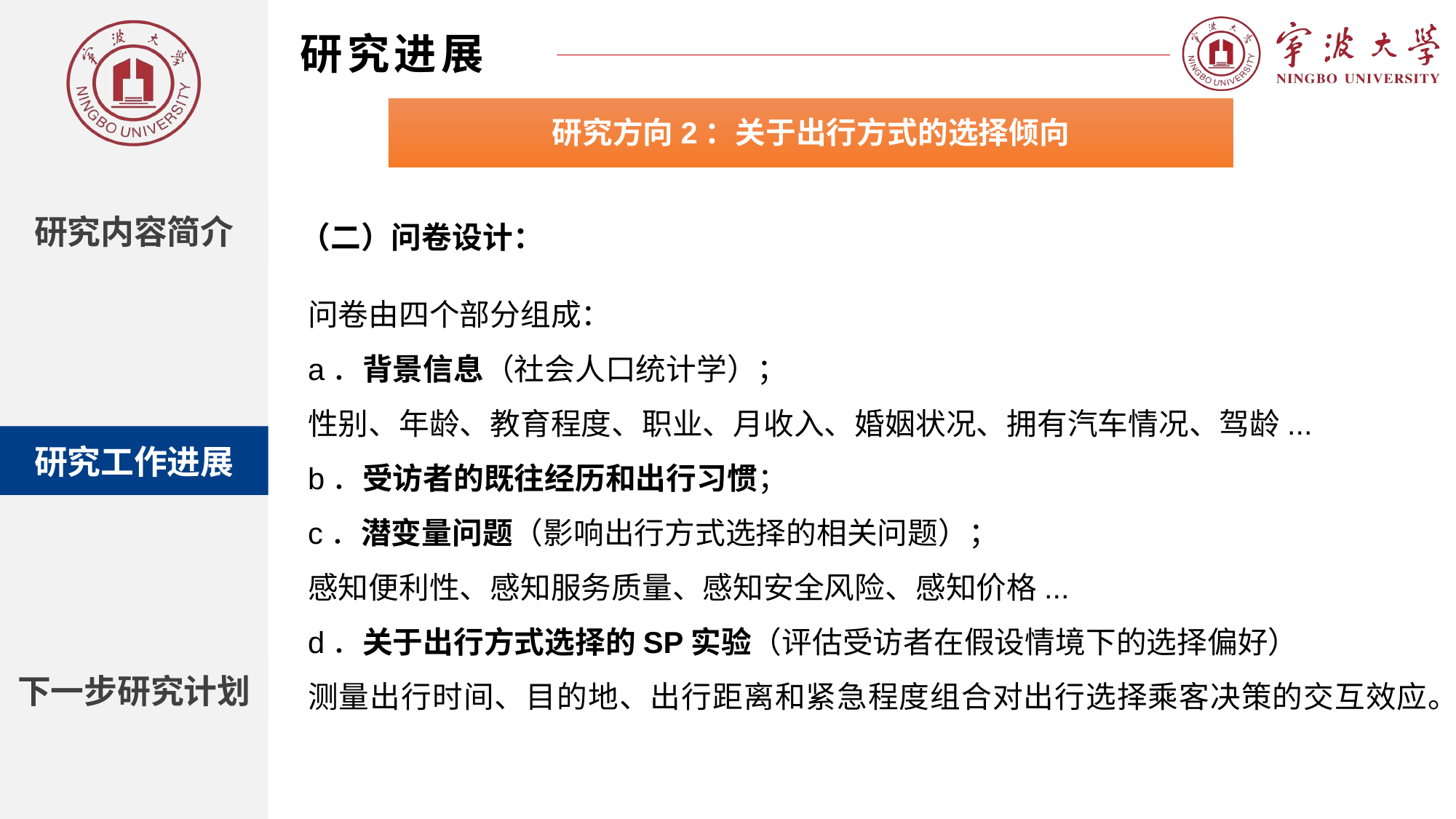

研究进展
研究方向2：关于出行方式的选择倾向
（二）问卷设计：
研究内容简介
问卷由四个部分组成：
a．背景信息（社会人口统计学）；
性别、年龄、教育程度、职业、月收入、婚姻状况、拥有汽车情况、驾龄...
b．受访者的既往经历和出行习惯；
c．潜变量问题（影响出行方式选择的相关问题）；
感知便利性、感知服务质量、感知安全风险、感知价格...
d．关于出行方式选择的SP实验（评估受访者在假设情境下的选择偏好）
测量出行时间、目的地、出行距离和紧急程度组合对出行选择乘客决策的交互效应。
研究工作进展
下一步研究计划
10